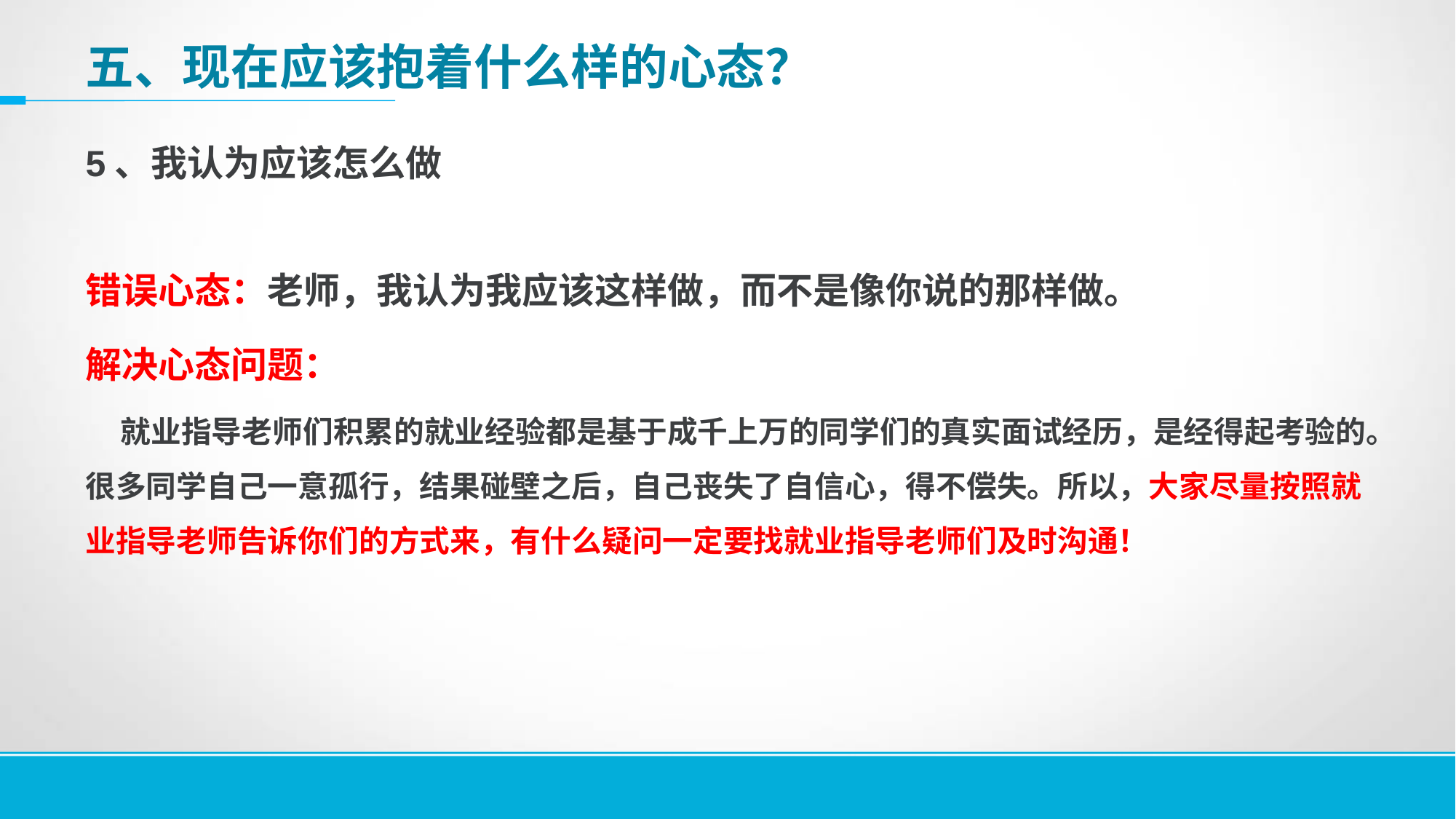

# 五、现在应该抱着什么样的心态？
5、我认为应该怎么做

错误心态：老师，我认为我应该这样做，而不是像你说的那样做。
解决心态问题：
    就业指导老师们积累的就业经验都是基于成千上万的同学们的真实面试经历，是经得起考验的。很多同学自己一意孤行，结果碰壁之后，自己丧失了自信心，得不偿失。所以，大家尽量按照就业指导老师告诉你们的方式来，有什么疑问一定要找就业指导老师们及时沟通！